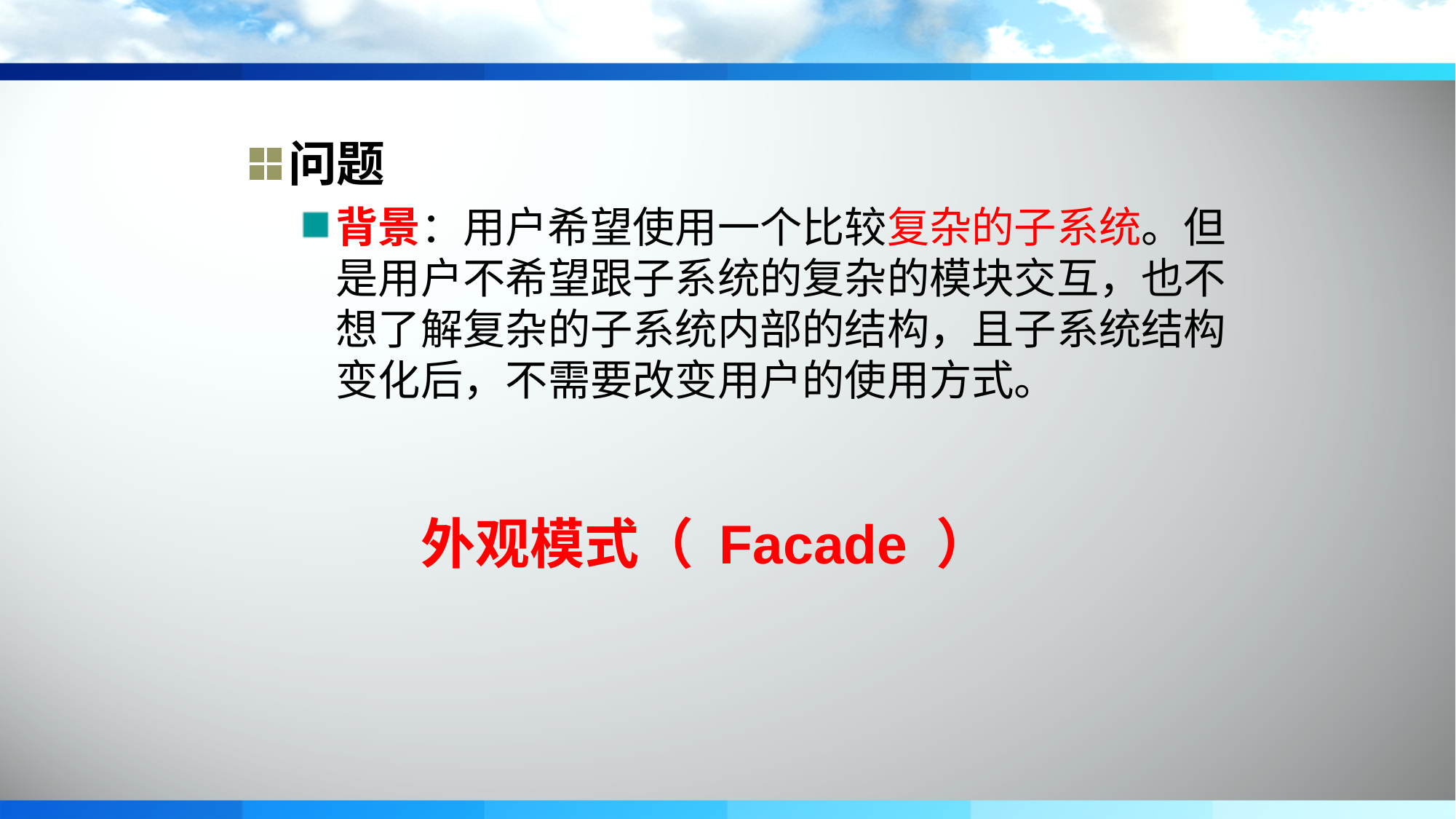

问题
背景：用户希望使用一个比较复杂的子系统。但是用户不希望跟子系统的复杂的模块交互，也不想了解复杂的子系统内部的结构，且子系统结构变化后，不需要改变用户的使用方式。
外观模式（ Facade ）